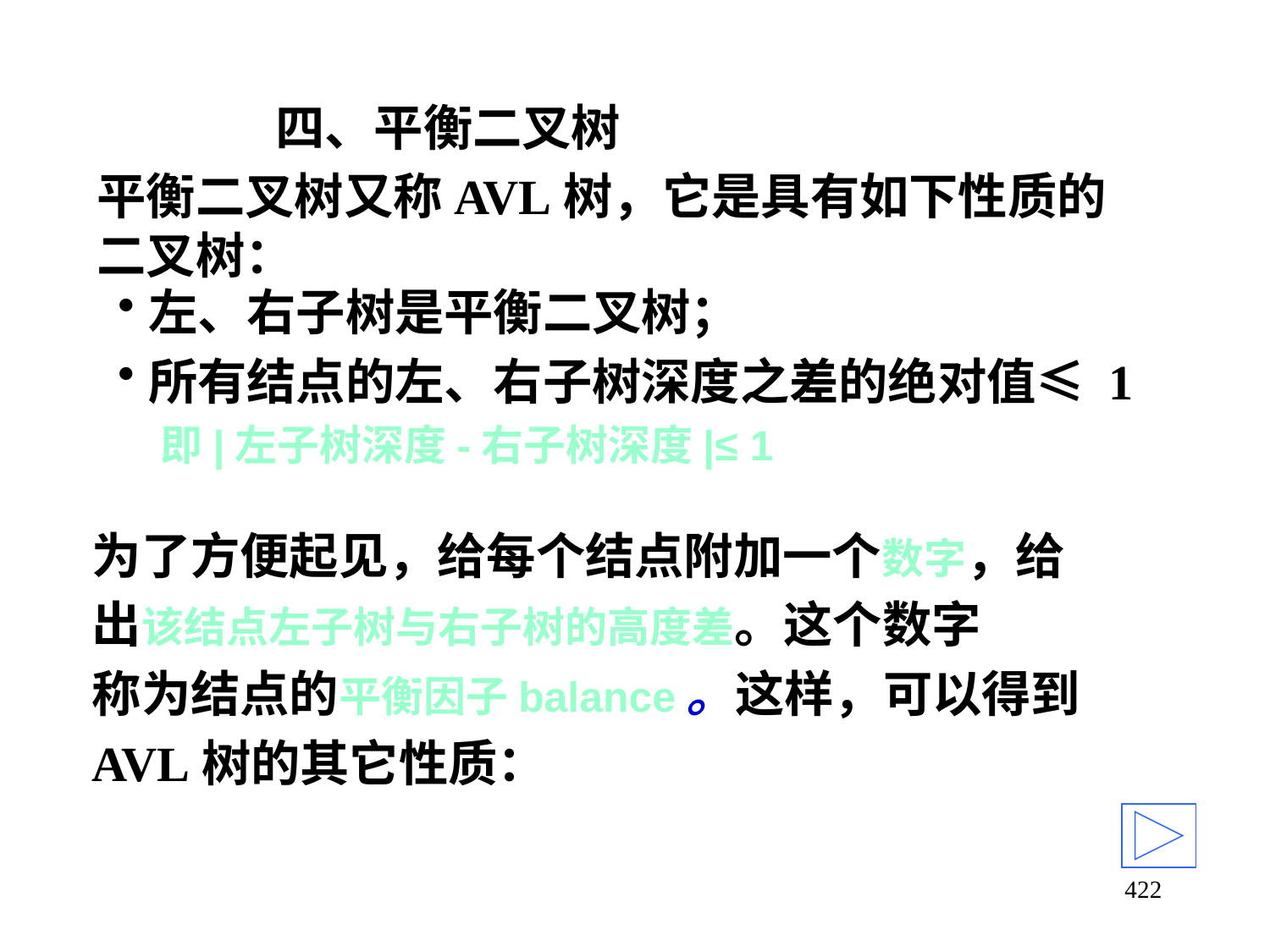

# 四、平衡二叉树
平衡二叉树又称AVL树，它是具有如下性质的
二叉树：
左、右子树是平衡二叉树；
所有结点的左、右子树深度之差的绝对值≤ 1
即|左子树深度-右子树深度|≤ 1
为了方便起见，给每个结点附加一个数字，给
出该结点左子树与右子树的高度差。这个数字
称为结点的平衡因子balance。这样，可以得到
AVL树的其它性质：

422